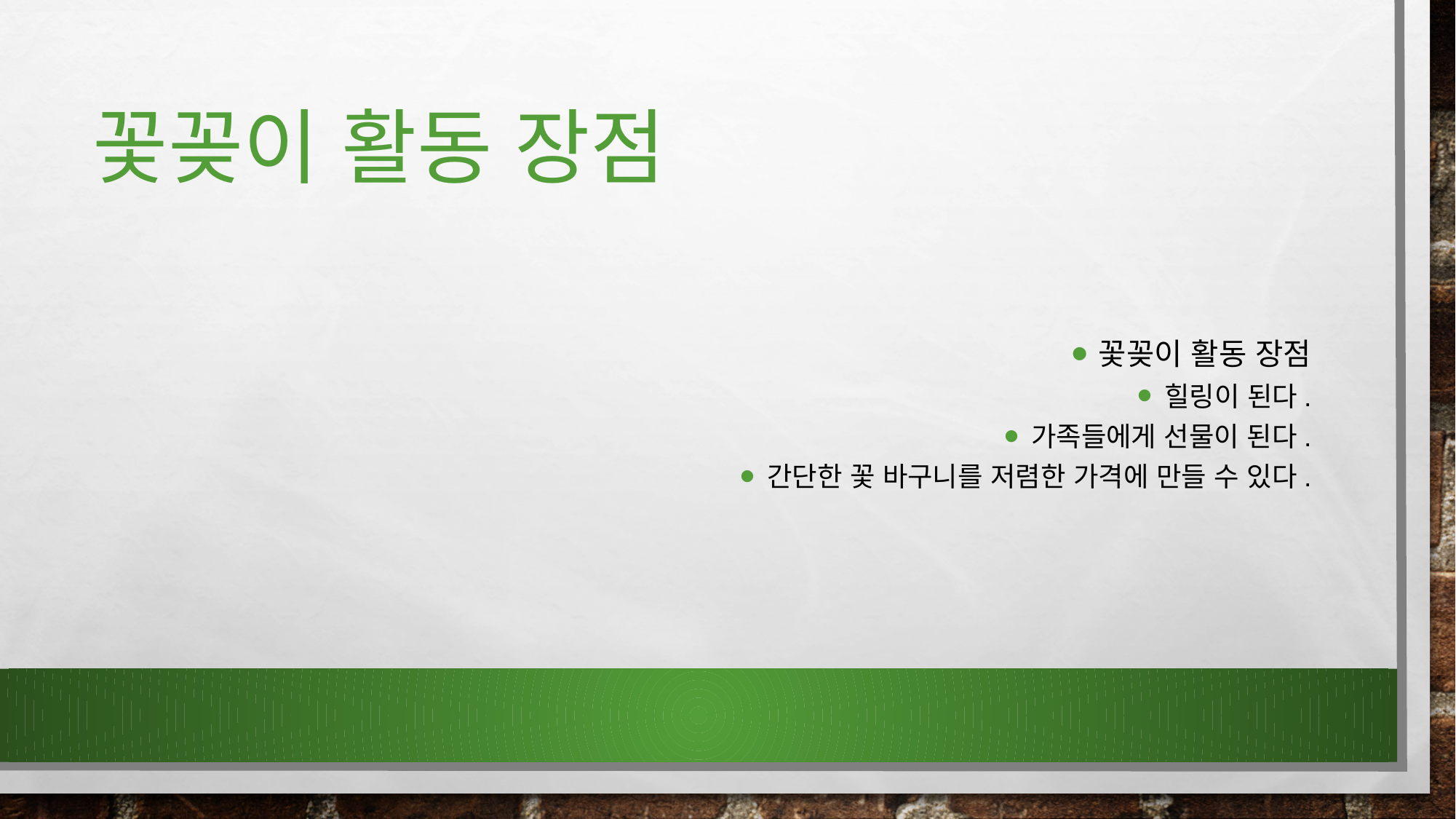

# 꽃꽂이 활동 장점
꽃꽂이 활동 장점
힐링이 된다.
가족들에게 선물이 된다.
간단한 꽃 바구니를 저렴한 가격에 만들 수 있다.